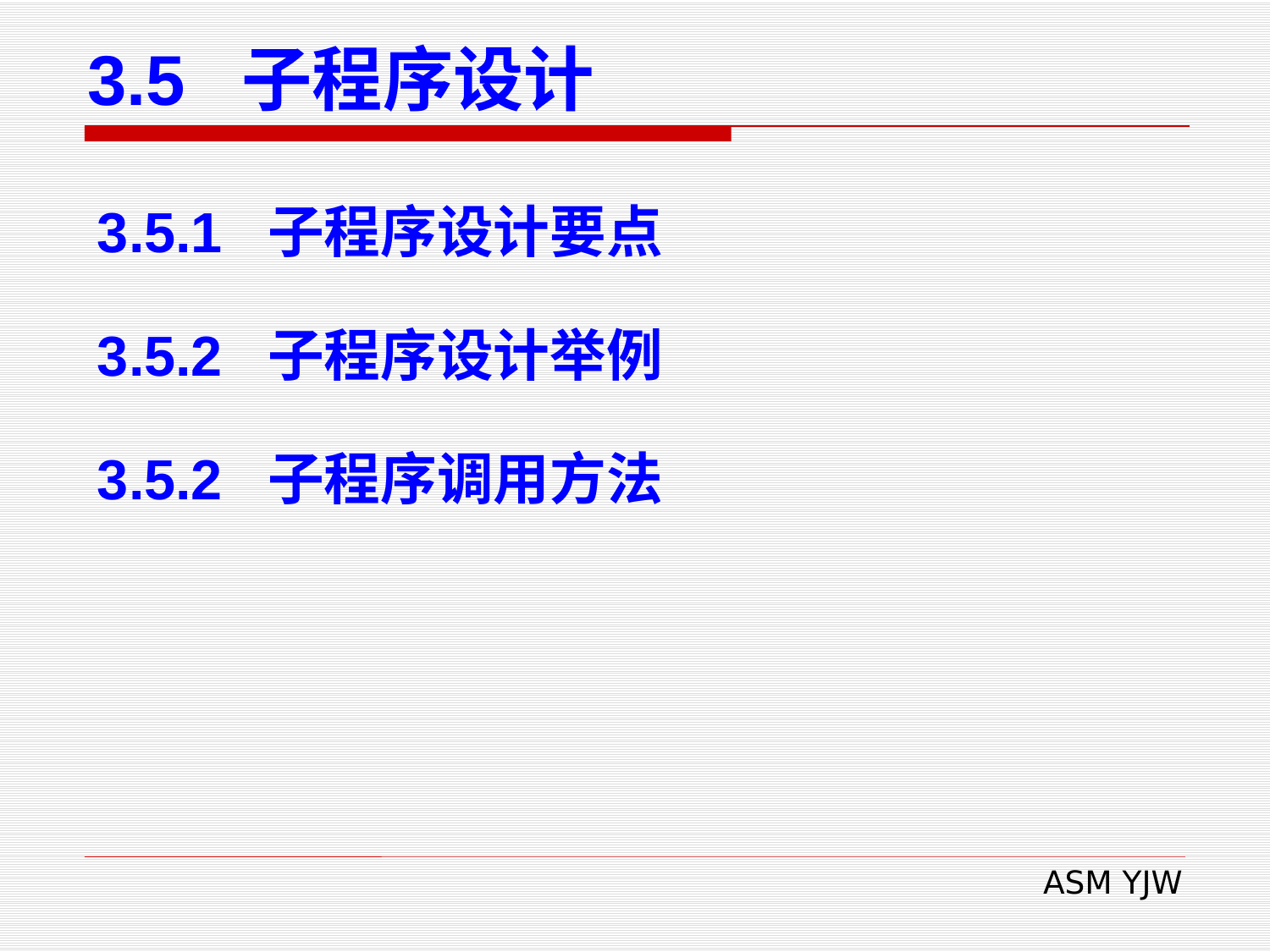

# 3.5  子程序设计
3.5.1  子程序设计要点
3.5.2  子程序设计举例
3.5.2  子程序调用方法